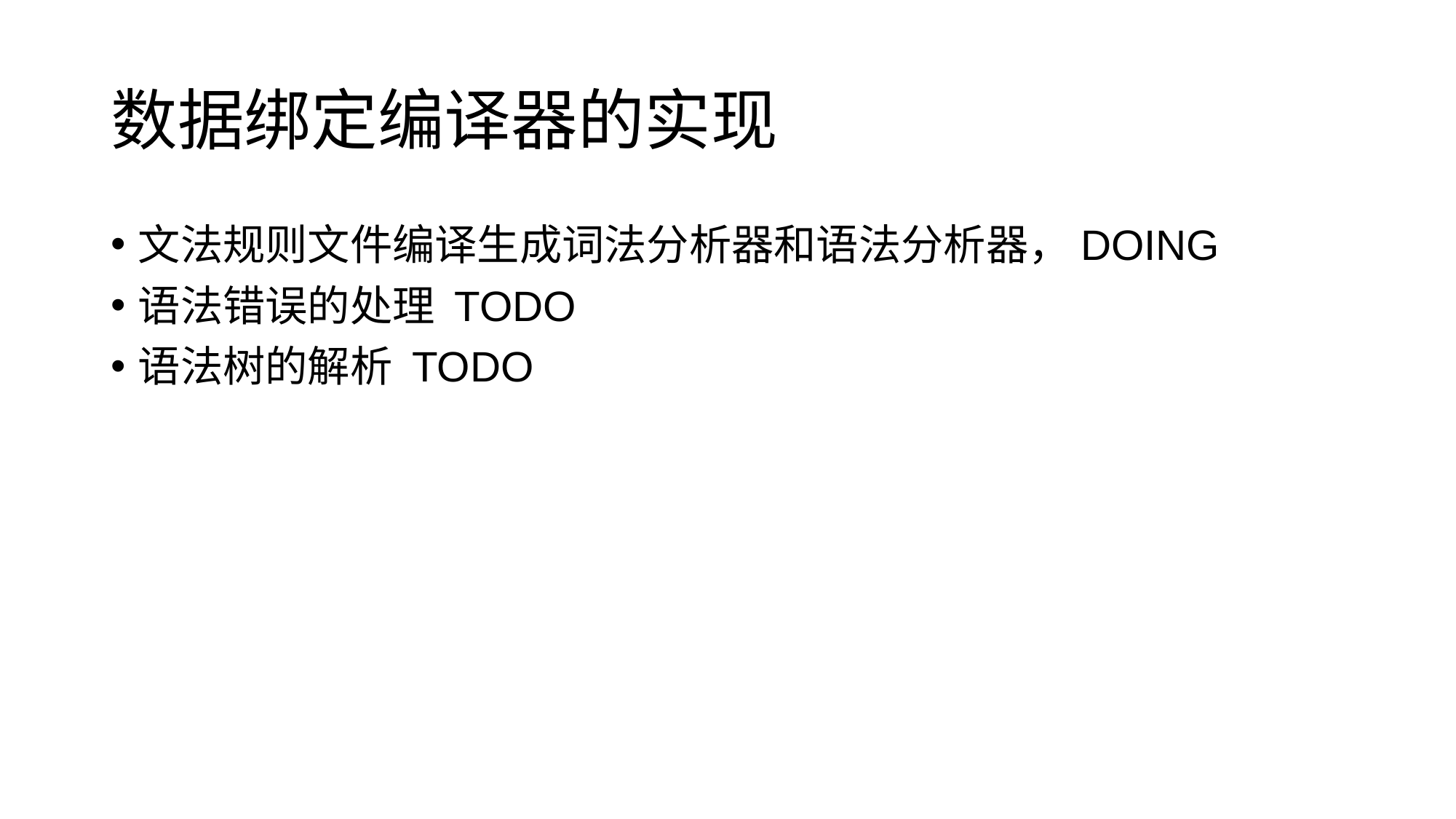

# 数据绑定编译器的实现
文法规则文件编译生成词法分析器和语法分析器，DOING
语法错误的处理 TODO
语法树的解析 TODO